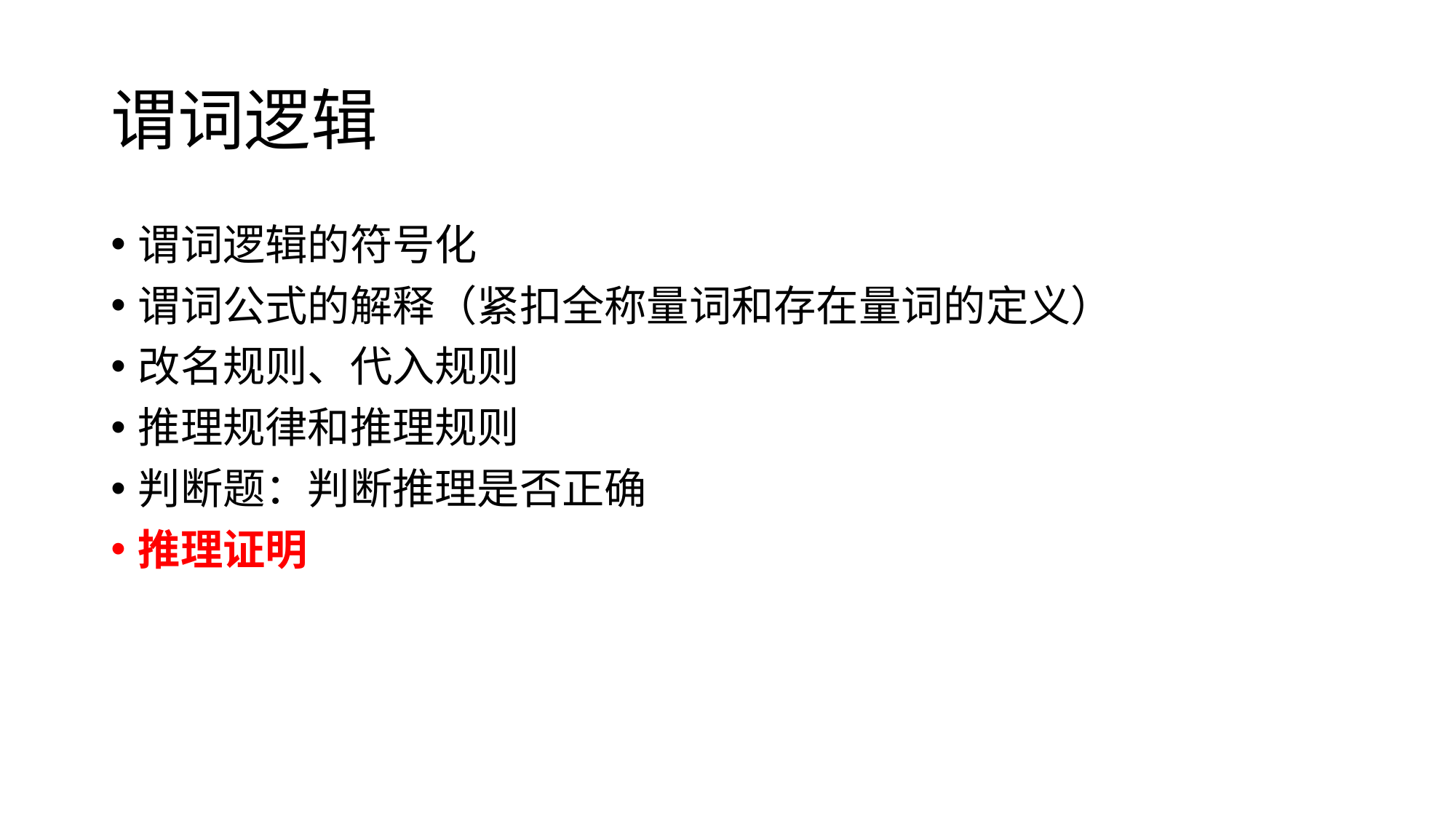

# 谓词逻辑
谓词逻辑的符号化
谓词公式的解释（紧扣全称量词和存在量词的定义）
改名规则、代入规则
推理规律和推理规则
判断题：判断推理是否正确
推理证明